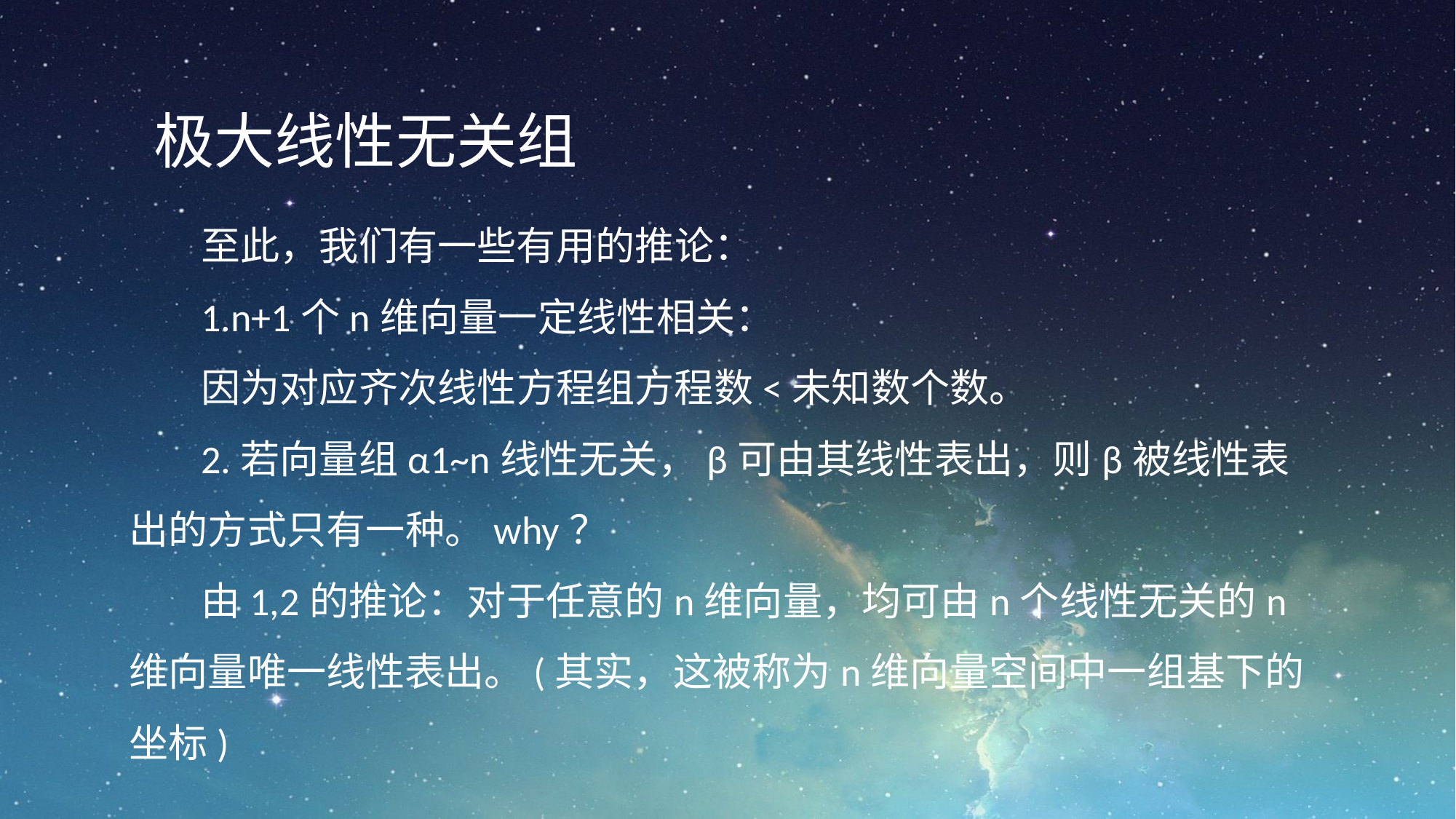

极大线性无关组
至此，我们有一些有用的推论：
1.n+1个n维向量一定线性相关：
因为对应齐次线性方程组方程数<未知数个数。
2.若向量组α1~n线性无关，β可由其线性表出，则β被线性表出的方式只有一种。why？
由1,2的推论：对于任意的n维向量，均可由n个线性无关的n维向量唯一线性表出。(其实，这被称为n维向量空间中一组基下的坐标)